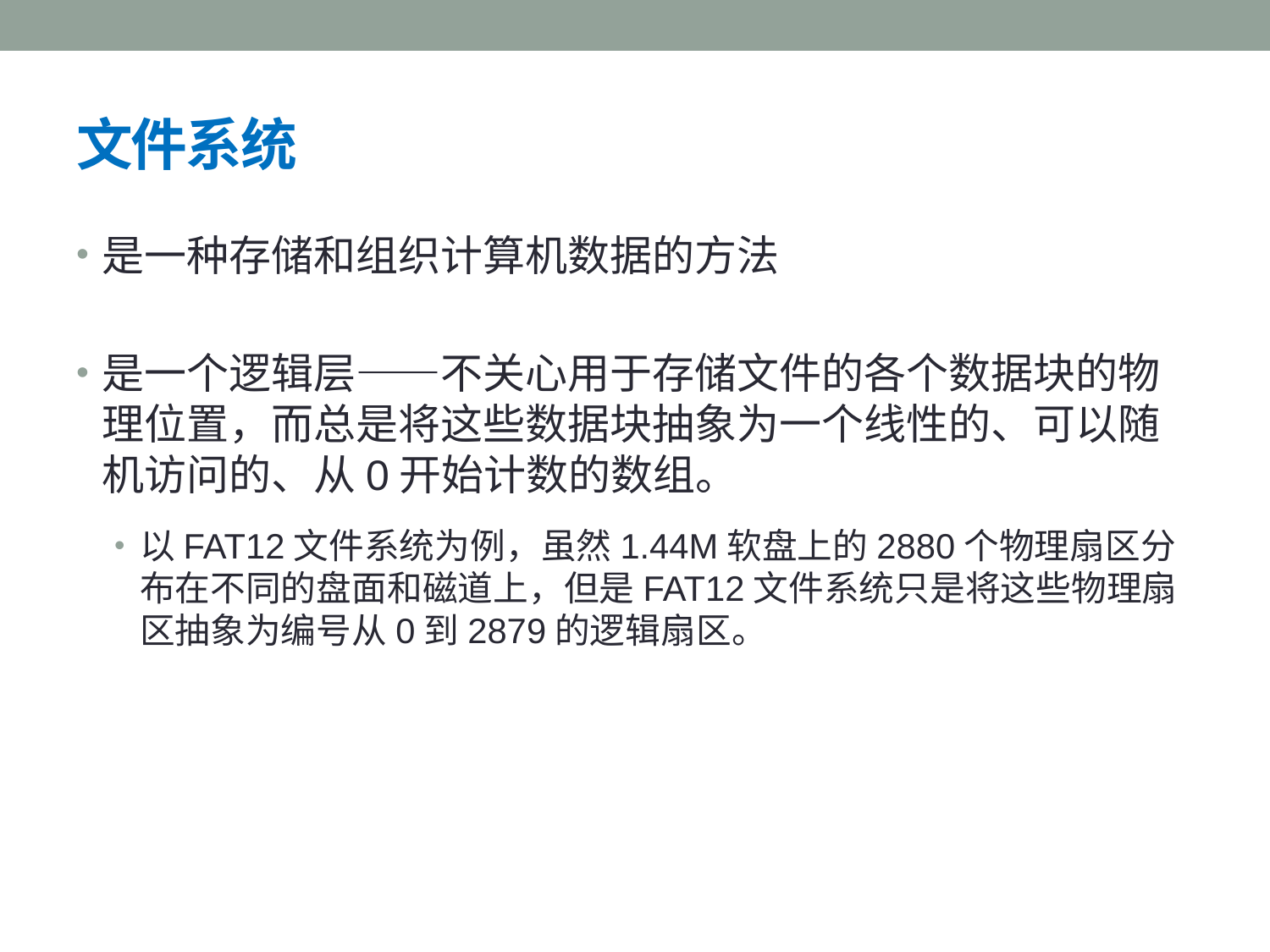

# 文件系统
是一种存储和组织计算机数据的方法

是一个逻辑层——不关心用于存储文件的各个数据块的物理位置，而总是将这些数据块抽象为一个线性的、可以随机访问的、从0开始计数的数组。

以FAT12文件系统为例，虽然1.44M软盘上的2880个物理扇区分布在不同的盘面和磁道上，但是FAT12文件系统只是将这些物理扇区抽象为编号从0到2879的逻辑扇区。